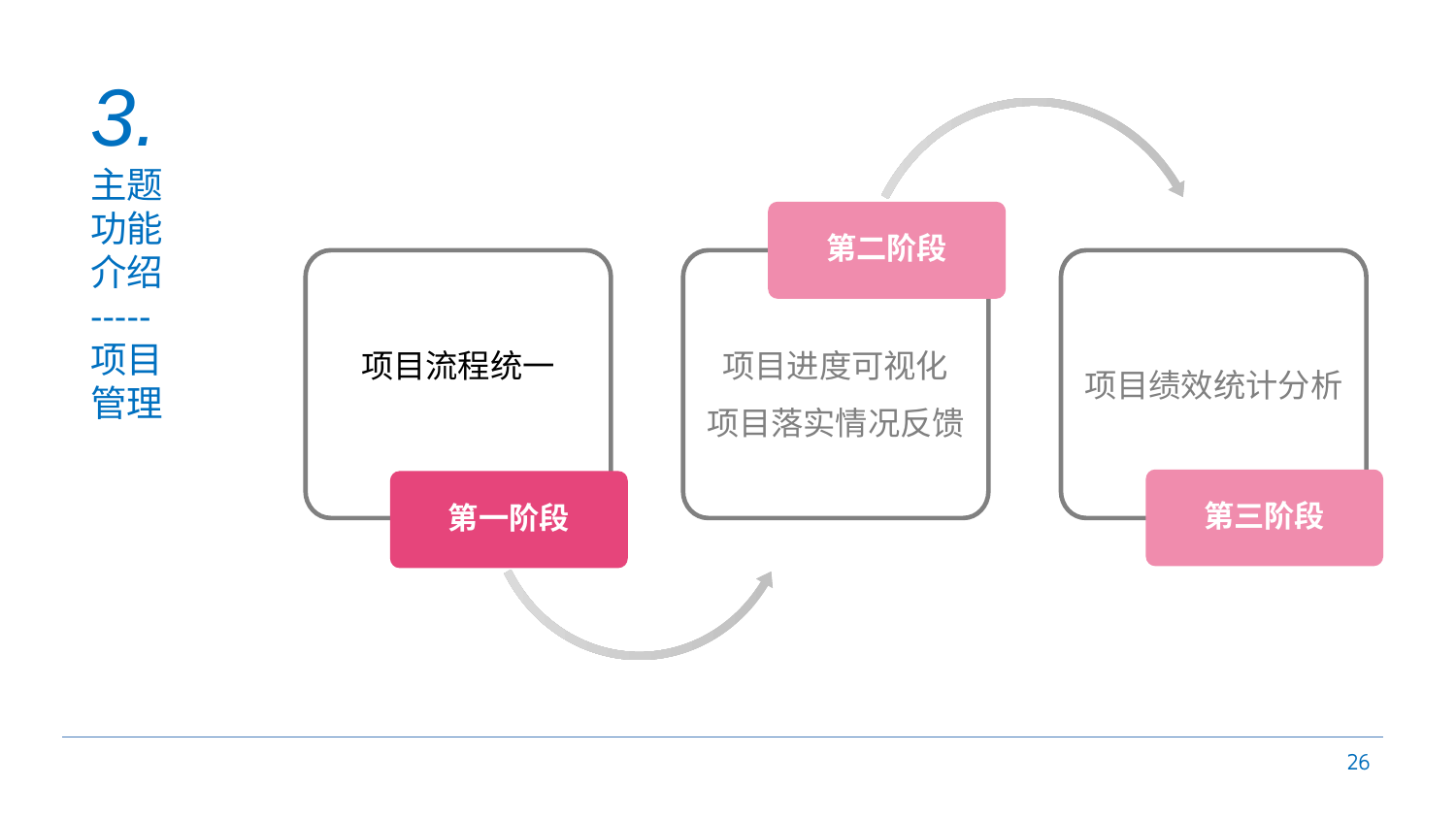

# 3. 主题 功能 介绍 ----- 项目 管理

第二阶段
项目流程统一

项目进度可视化
项目落实情况反馈
项目绩效统计分析

第三阶段
第一阶段
26